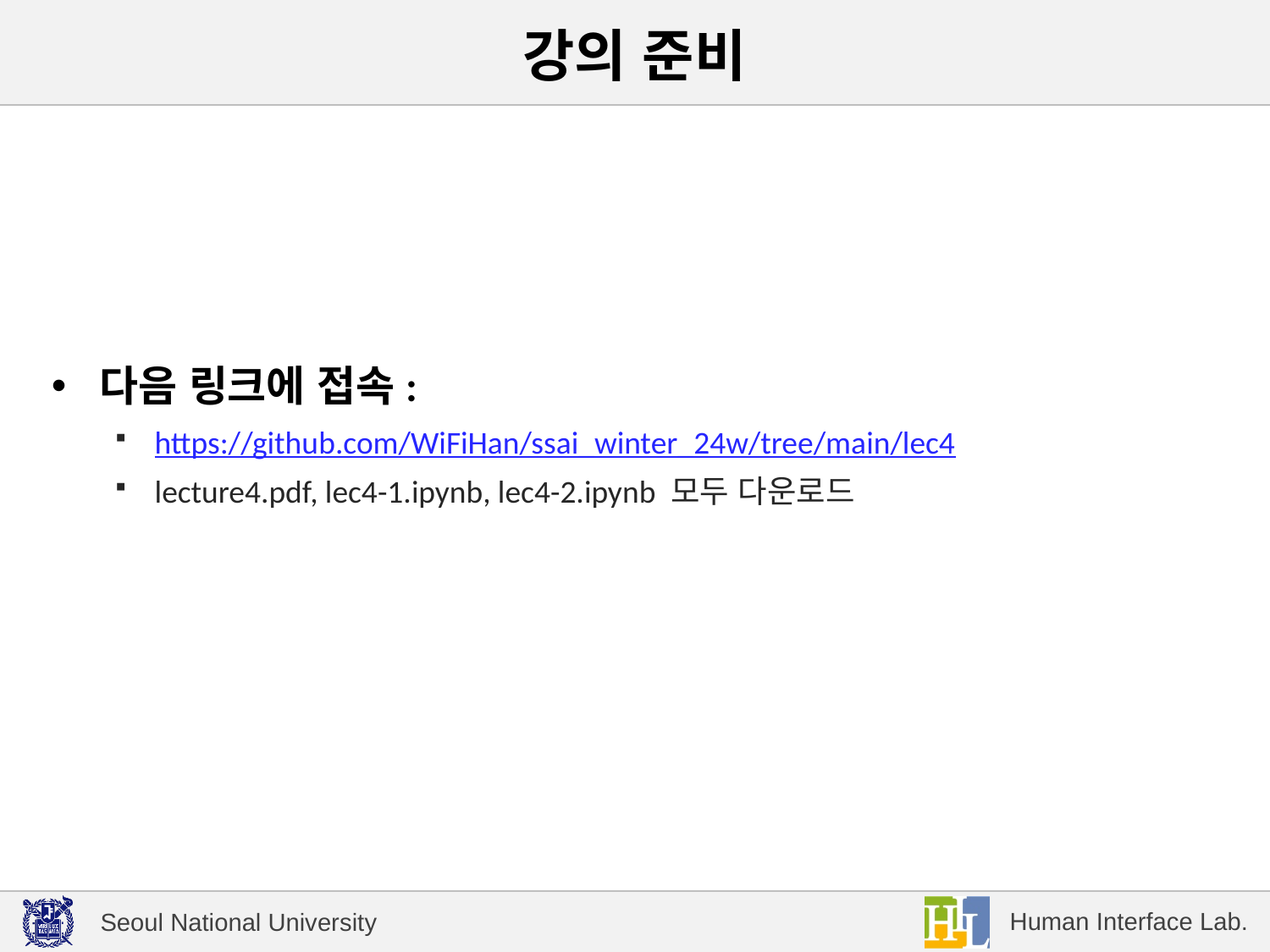

# 강의 준비
다음 링크에 접속:
https://github.com/WiFiHan/ssai_winter_24w/tree/main/lec4
lecture4.pdf, lec4-1.ipynb, lec4-2.ipynb 모두 다운로드